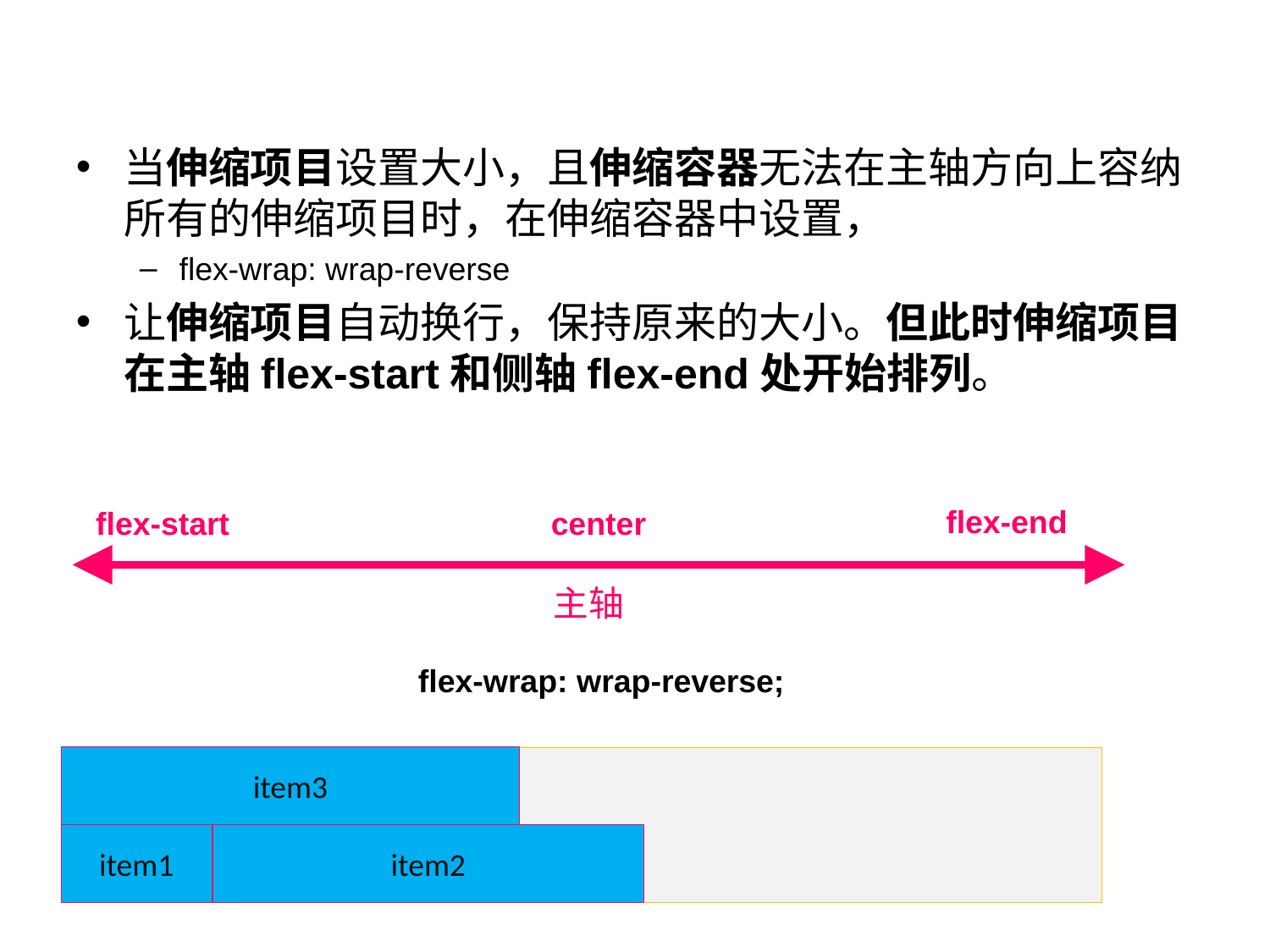

伸缩容器主轴空间不足
当伸缩项目设置大小，且伸缩容器无法在主轴方向上容纳所有的伸缩项目时，在伸缩容器中设置，
flex-wrap: wrap-reverse
让伸缩项目自动换行，保持原来的大小。但此时伸缩项目在主轴flex-start和侧轴flex-end处开始排列。

flex-end
flex-start
center
主轴
flex-wrap: wrap-reverse;
item3

item1
item2